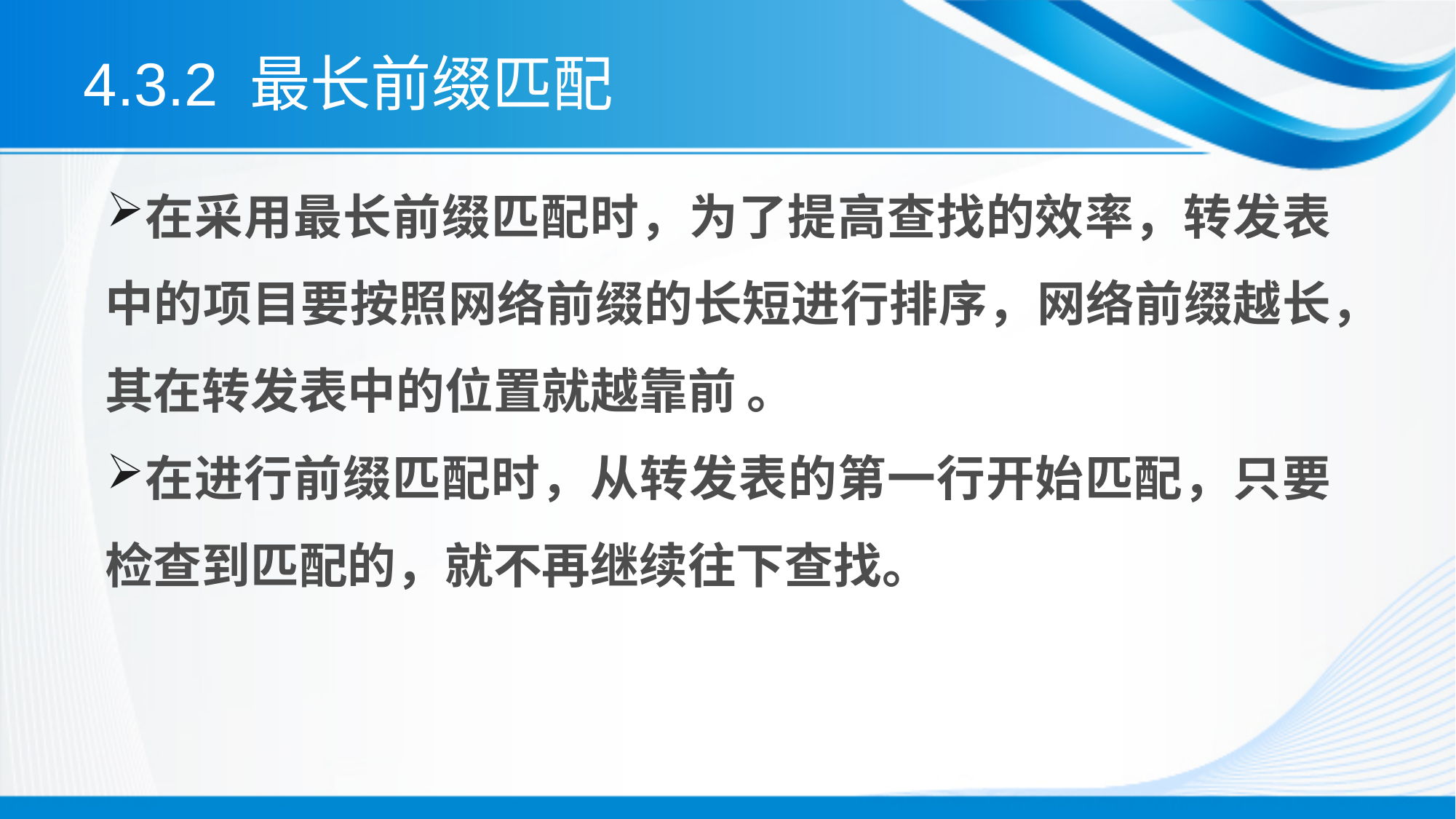

# 4.3.2 最长前缀匹配
在采用最长前缀匹配时，为了提高查找的效率，转发表中的项目要按照网络前缀的长短进行排序，网络前缀越长，其在转发表中的位置就越靠前 。
在进行前缀匹配时，从转发表的第一行开始匹配，只要检查到匹配的，就不再继续往下查找。